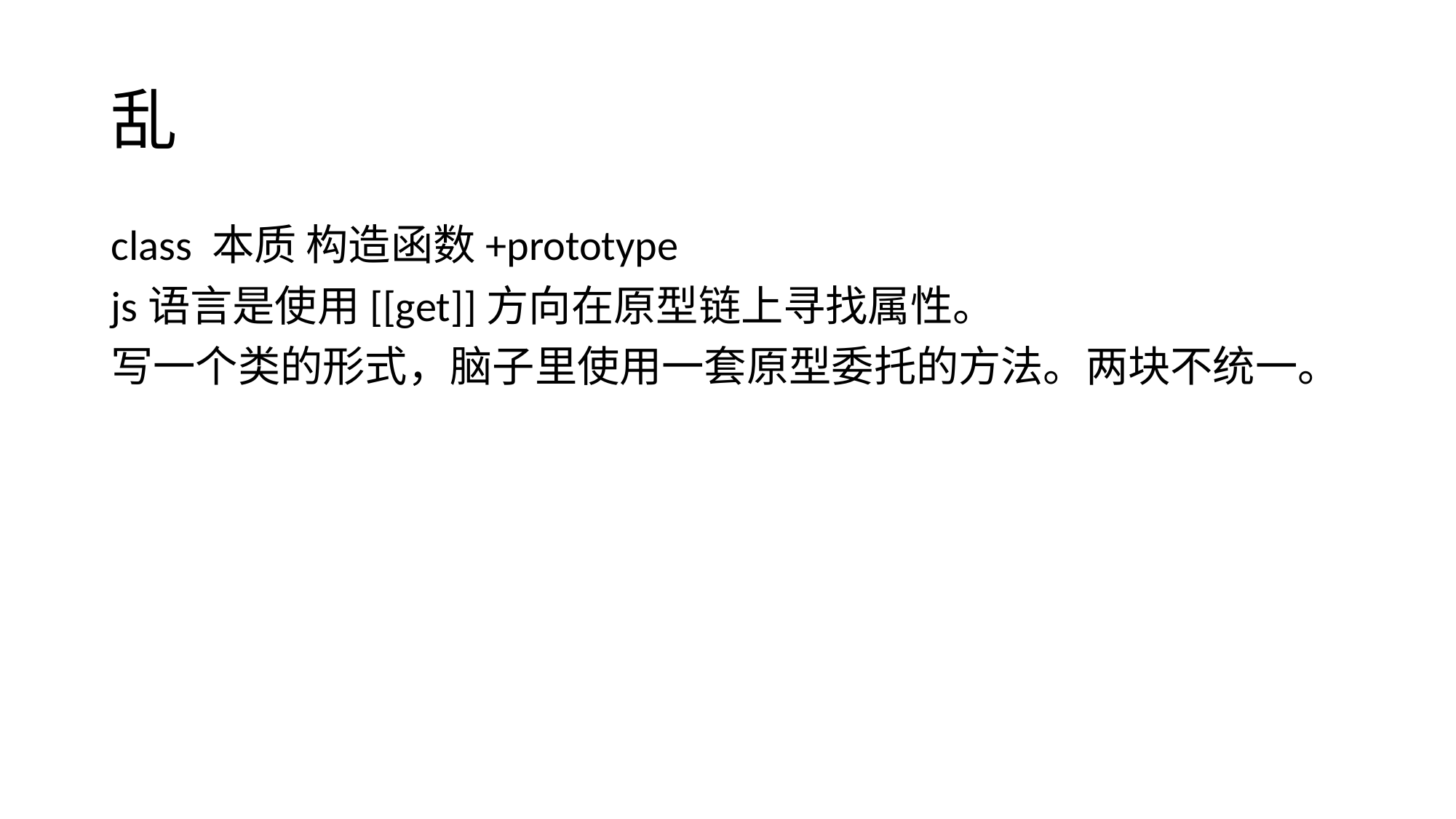

# 乱
class 本质 构造函数+prototype
js语言是使用[[get]]方向在原型链上寻找属性。
写一个类的形式，脑子里使用一套原型委托的方法。两块不统一。